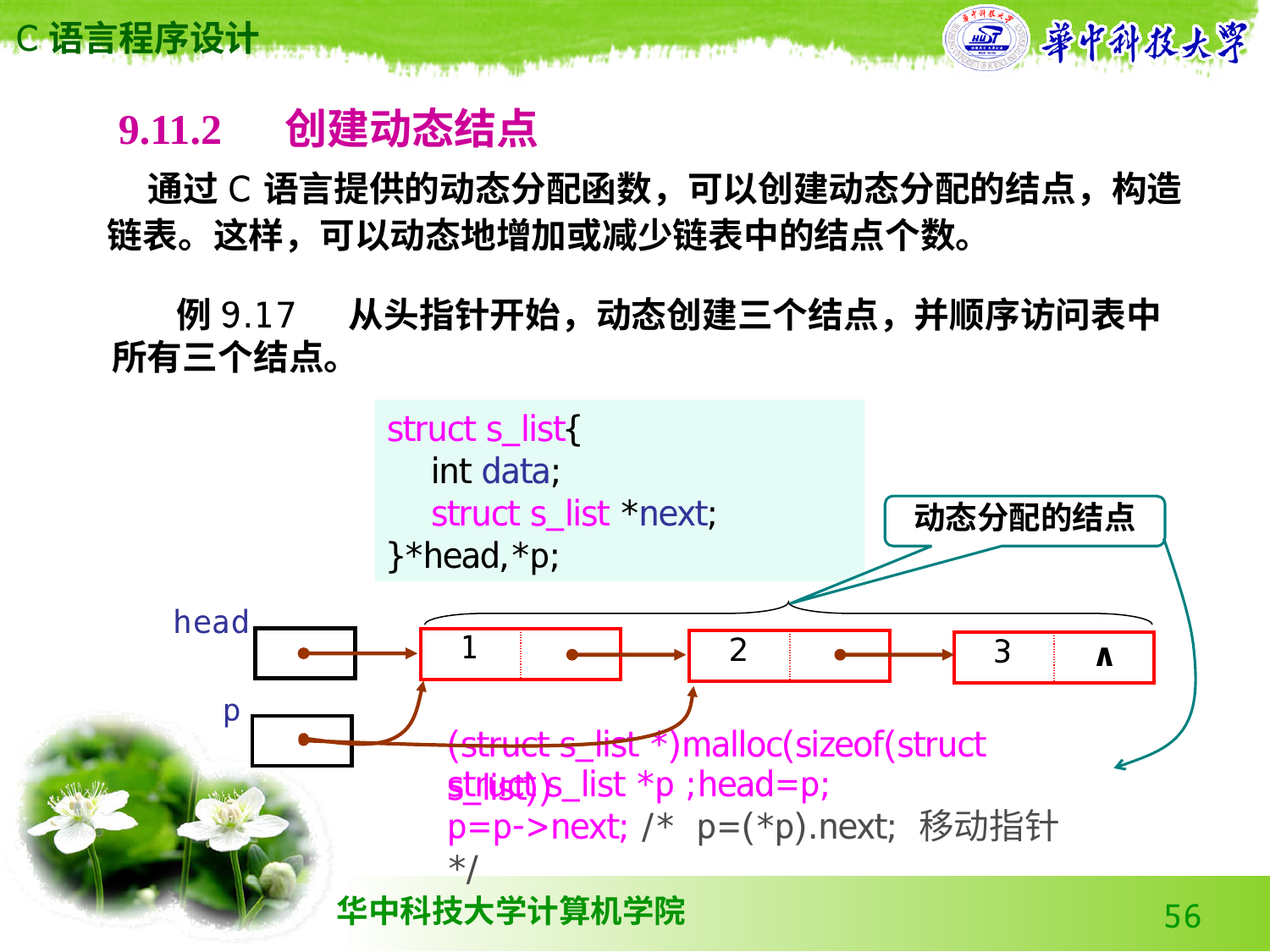

9.11.2 　创建动态结点
    通过 C 语言提供的动态分配函数，可以创建动态分配的结点，构造链表。这样，可以动态地增加或减少链表中的结点个数。
       例9.17    从头指针开始，动态创建三个结点，并顺序访问表中所有三个结点。
struct s_list{
    int data;
    struct s_list *next;
}*head,*p;

动态分配的结点

(struct s_list *)malloc(sizeof(struct s_list))
head

| 1 | ∧ |
| --- | --- |
∧

| 2 | - |
| --- | --- |
| 3 | - |
| --- | --- |

     p

struct s_list *p ;head=p;
p=p->next; /*  p=(*p).next; 移动指针 */
56